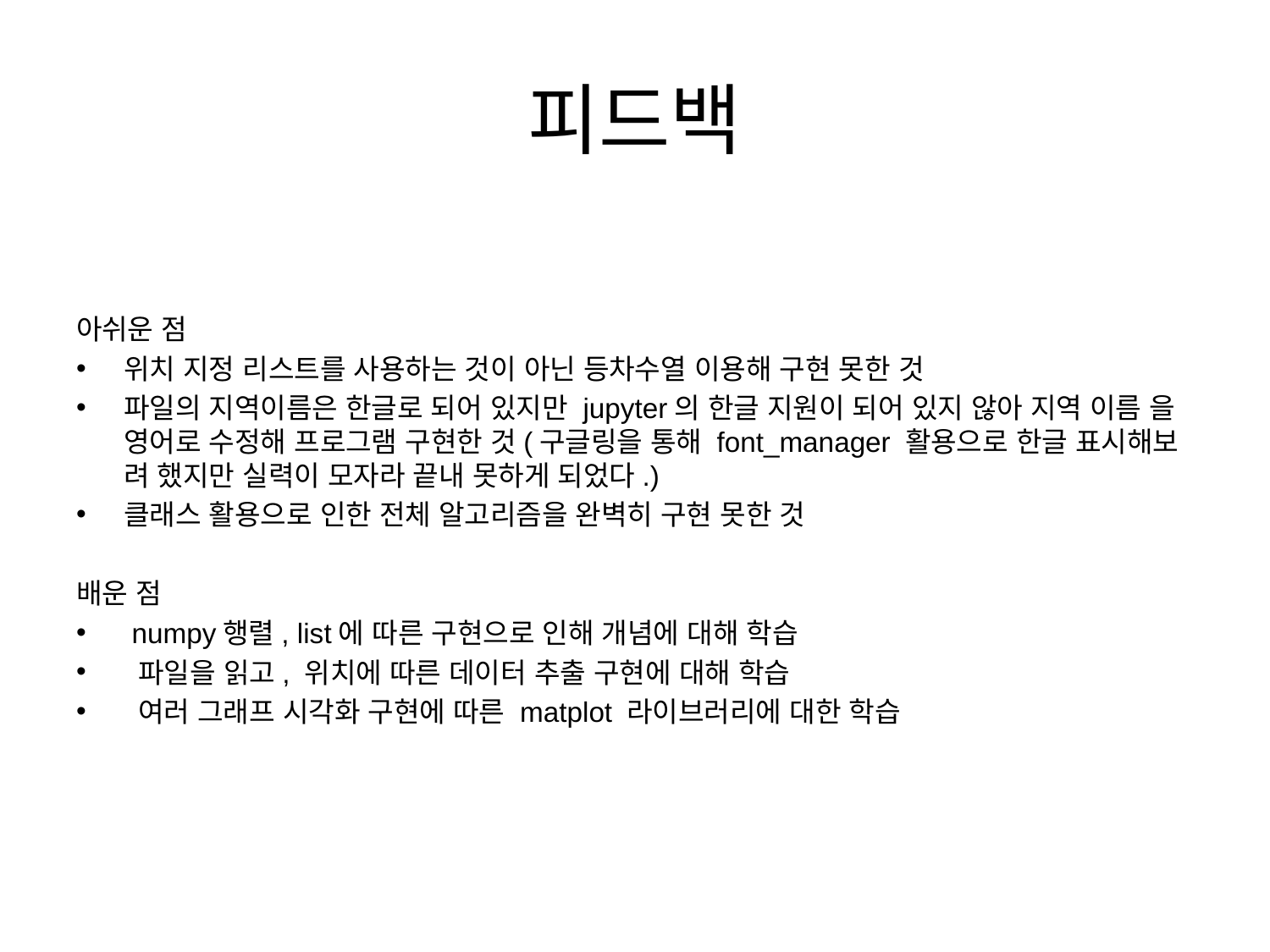

# 피드백
아쉬운 점
위치 지정 리스트를 사용하는 것이 아닌 등차수열 이용해 구현 못한 것
파일의 지역이름은 한글로 되어 있지만 jupyter의 한글 지원이 되어 있지 않아 지역 이름 을 영어로 수정해 프로그램 구현한 것(구글링을 통해 font_manager 활용으로 한글 표시해보 려 했지만 실력이 모자라 끝내 못하게 되었다.)
클래스 활용으로 인한 전체 알고리즘을 완벽히 구현 못한 것

배운 점
 numpy행렬, list에 따른 구현으로 인해 개념에 대해 학습
 파일을 읽고, 위치에 따른 데이터 추출 구현에 대해 학습
 여러 그래프 시각화 구현에 따른 matplot 라이브러리에 대한 학습